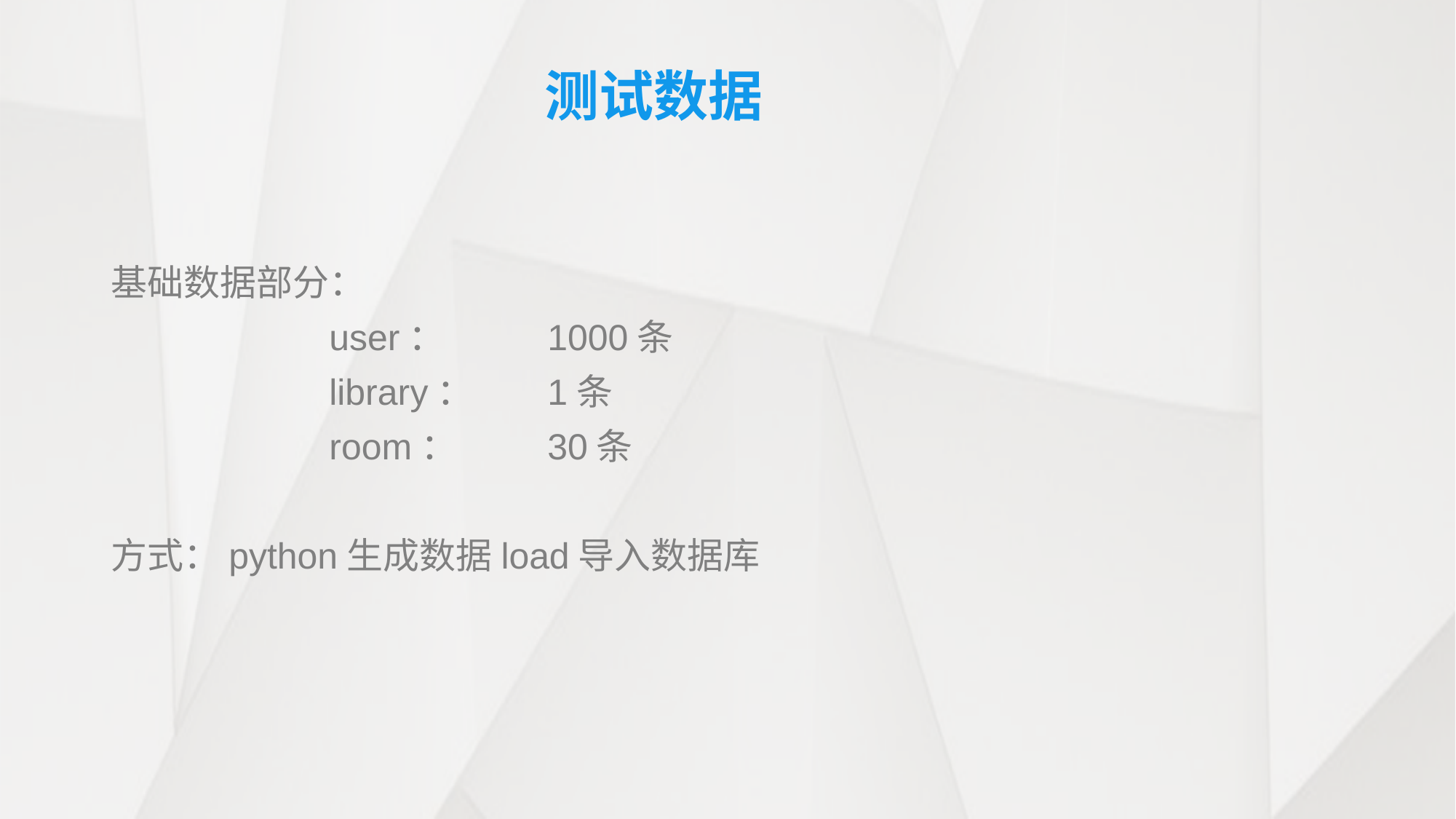

# 测试数据

基础数据部分：
		user： 	1000条
		library：	1条
		room：	30条

方式：python生成数据load导入数据库